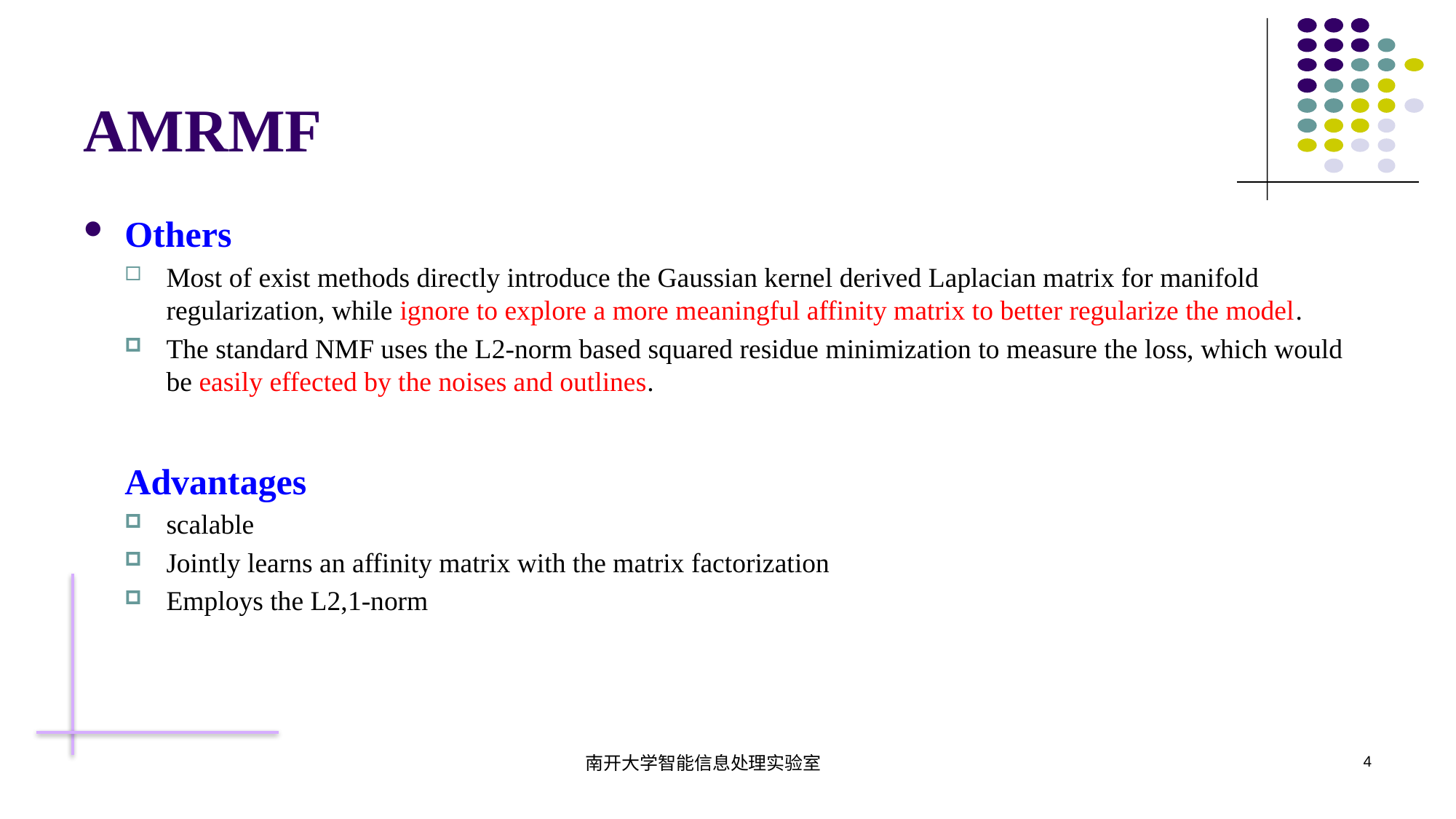

# AMRMF
Others
Most of exist methods directly introduce the Gaussian kernel derived Laplacian matrix for manifold regularization, while ignore to explore a more meaningful affinity matrix to better regularize the model.
The standard NMF uses the L2-norm based squared residue minimization to measure the loss, which would be easily effected by the noises and outlines.

Advantages
scalable
Jointly learns an affinity matrix with the matrix factorization
Employs the L2,1-norm

南开大学智能信息处理实验室
4